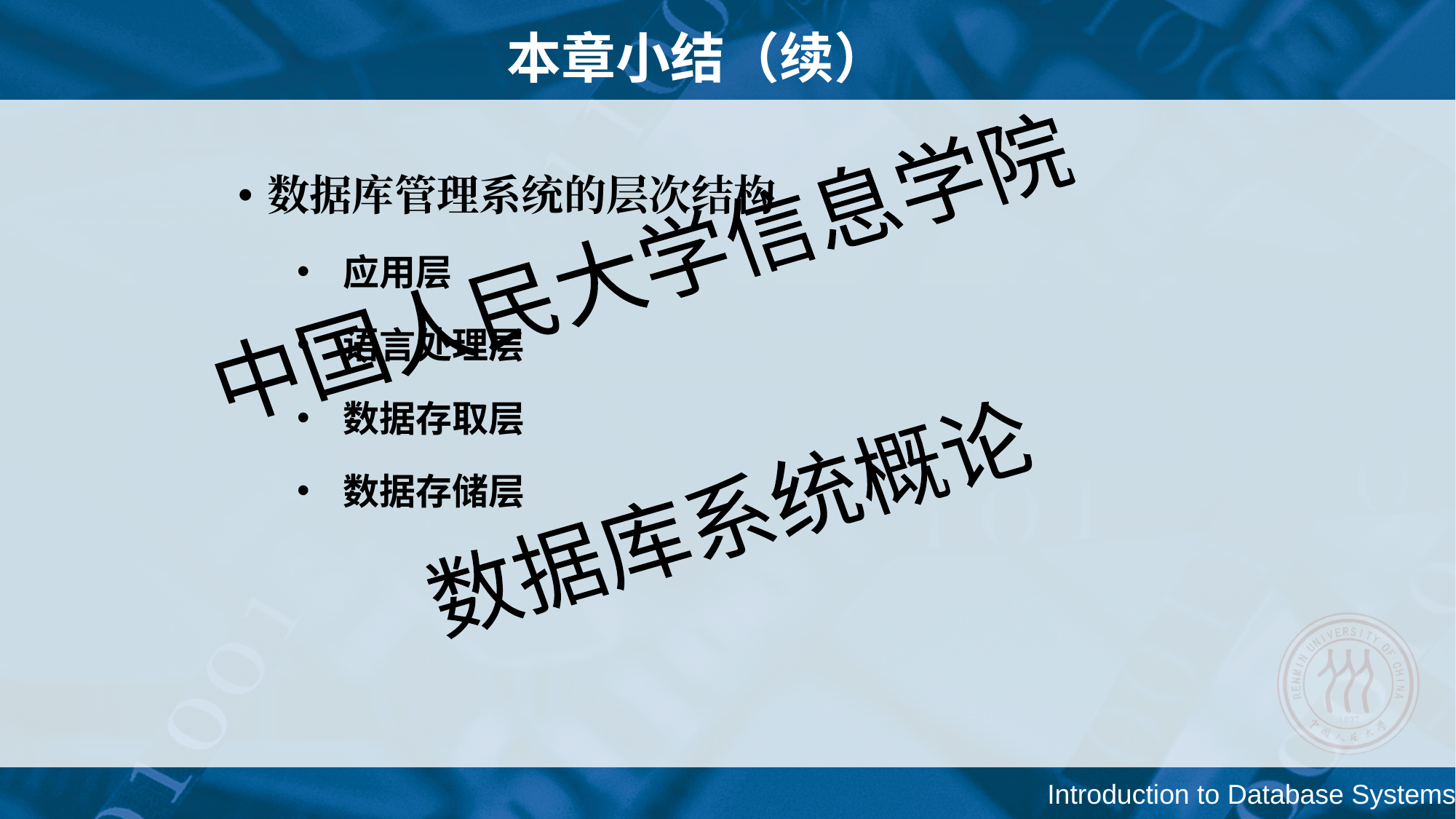

本章小结（续）
数据库管理系统的层次结构
 应用层
 语言处理层
 数据存取层
 数据存储层